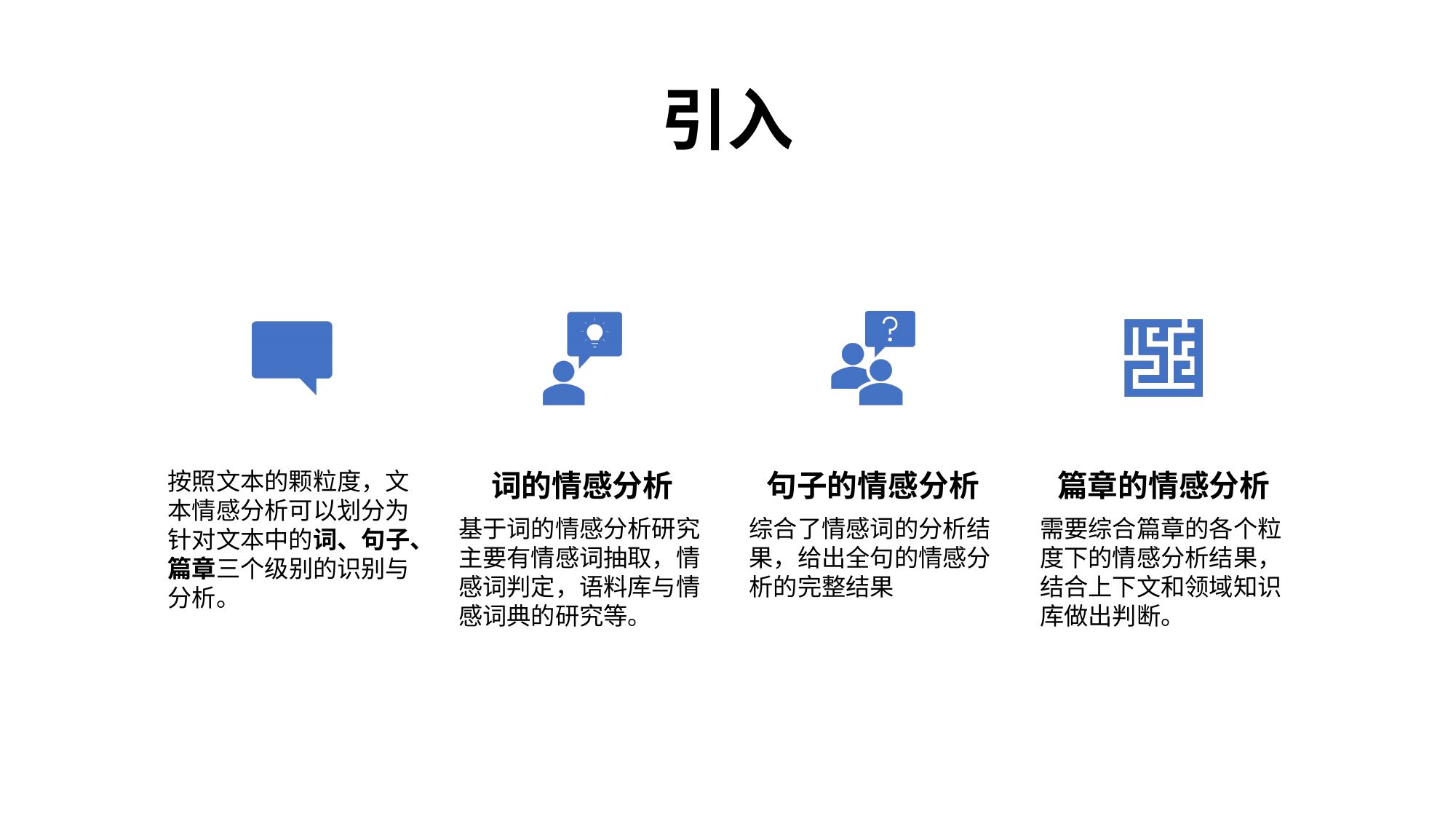

# 引入
按照文本的颗粒度，文本情感分析可以划分为针对文本中的词、句子、篇章三个级别的识别与分析。
词的情感分析
基于词的情感分析研究主要有情感词抽取，情感词判定，语料库与情感词典的研究等。
句子的情感分析
综合了情感词的分析结果，给出全句的情感分析的完整结果
篇章的情感分析
需要综合篇章的各个粒度下的情感分析结果，结合上下文和领域知识库做出判断。